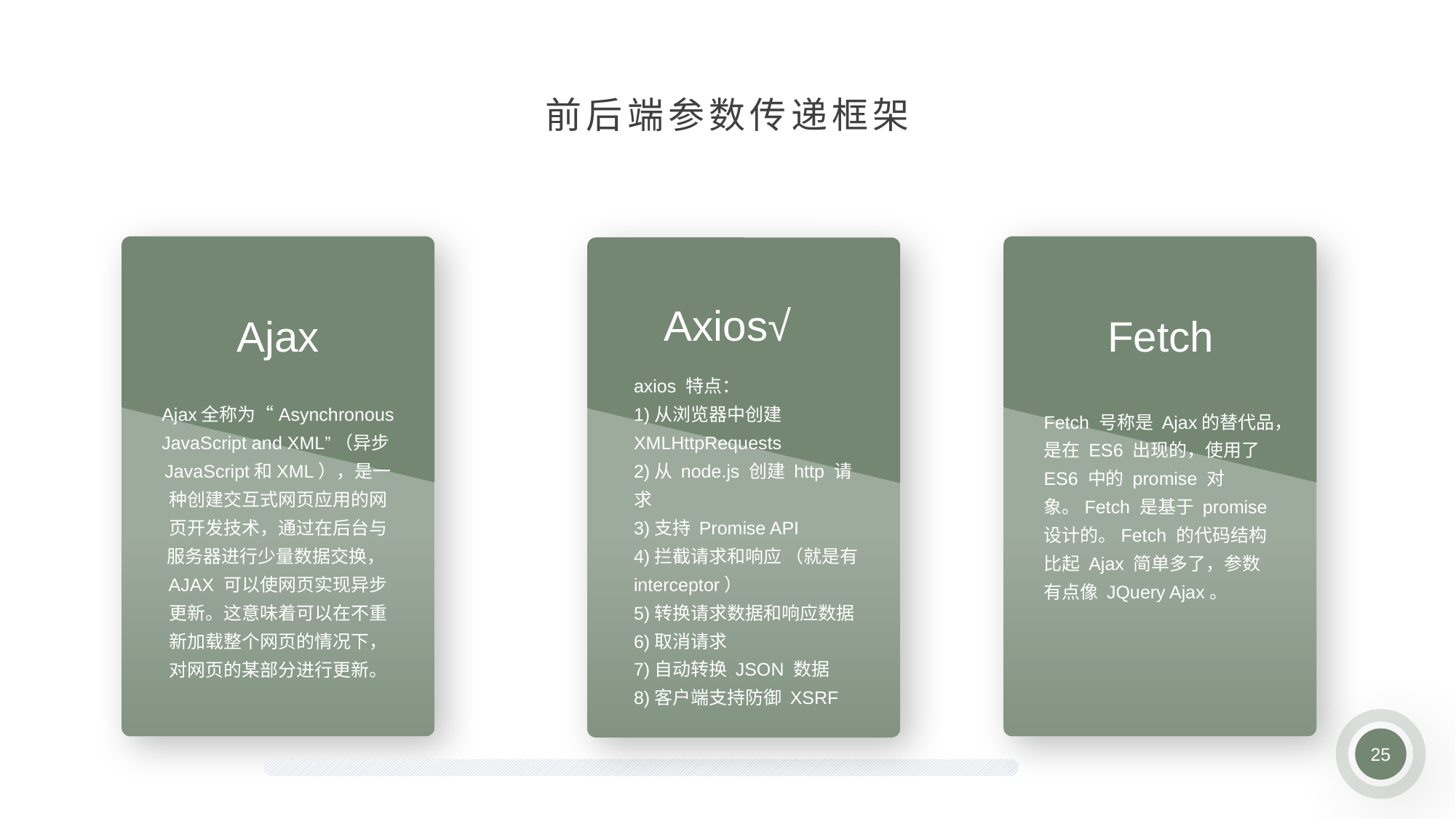

前后端参数传递框架

Axios√

Ajax
Fetch
axios 特点：
1)从浏览器中创建 XMLHttpRequests
2)从 node.js 创建 http 请求
3)支持 Promise API
4)拦截请求和响应 （就是有interceptor）
5)转换请求数据和响应数据
6)取消请求
7)自动转换 JSON 数据
8)客户端支持防御 XSRF
Ajax全称为“Asynchronous JavaScript and XML”（异步JavaScript和XML），是一种创建交互式网页应用的网页开发技术，通过在后台与服务器进行少量数据交换，AJAX 可以使网页实现异步更新。这意味着可以在不重新加载整个网页的情况下，对网页的某部分进行更新。
Fetch 号称是 Ajax的替代品，是在 ES6 出现的，使用了ES6 中的 promise 对象。Fetch 是基于 promise 设计的。Fetch 的代码结构比起 Ajax 简单多了，参数有点像 JQuery Ajax。

25